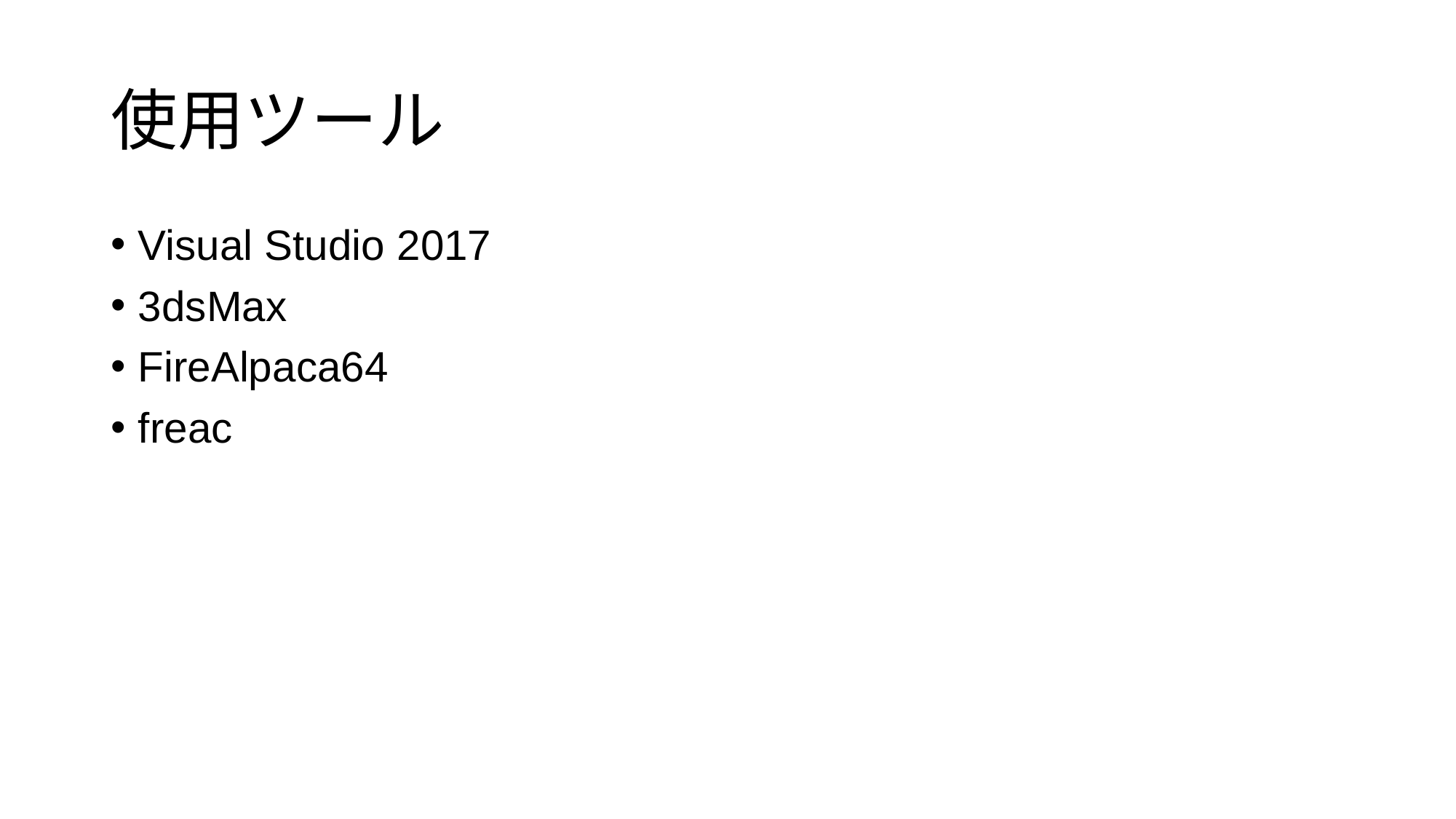

# 使用ツール
Visual Studio 2017
3dsMax
FireAlpaca64
freac